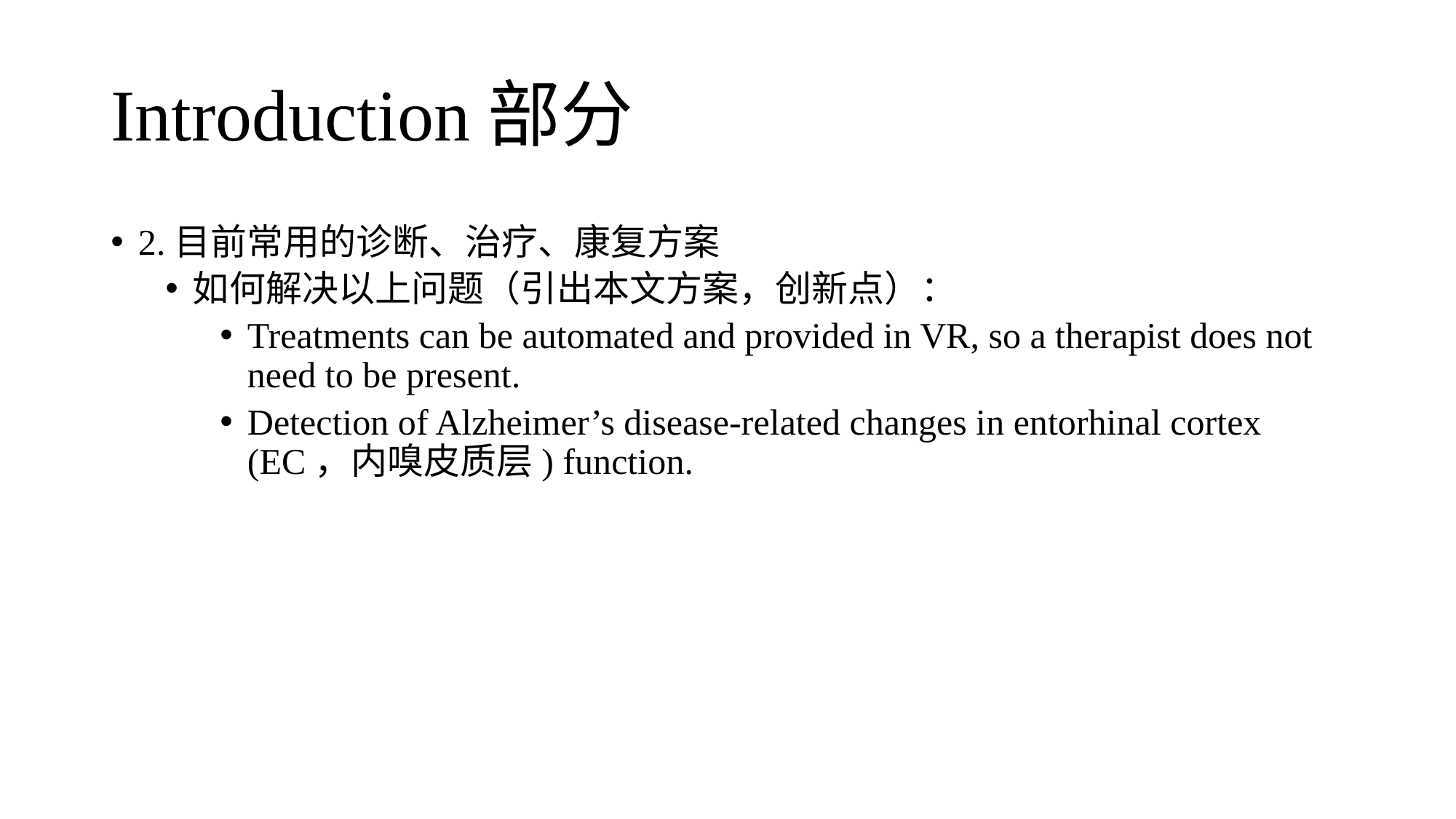

# Introduction部分
2.目前常用的诊断、治疗、康复方案
如何解决以上问题（引出本文方案，创新点）：
Treatments can be automated and provided in VR, so a therapist does not need to be present.
Detection of Alzheimer’s disease-related changes in entorhinal cortex (EC，内嗅皮质层) function.